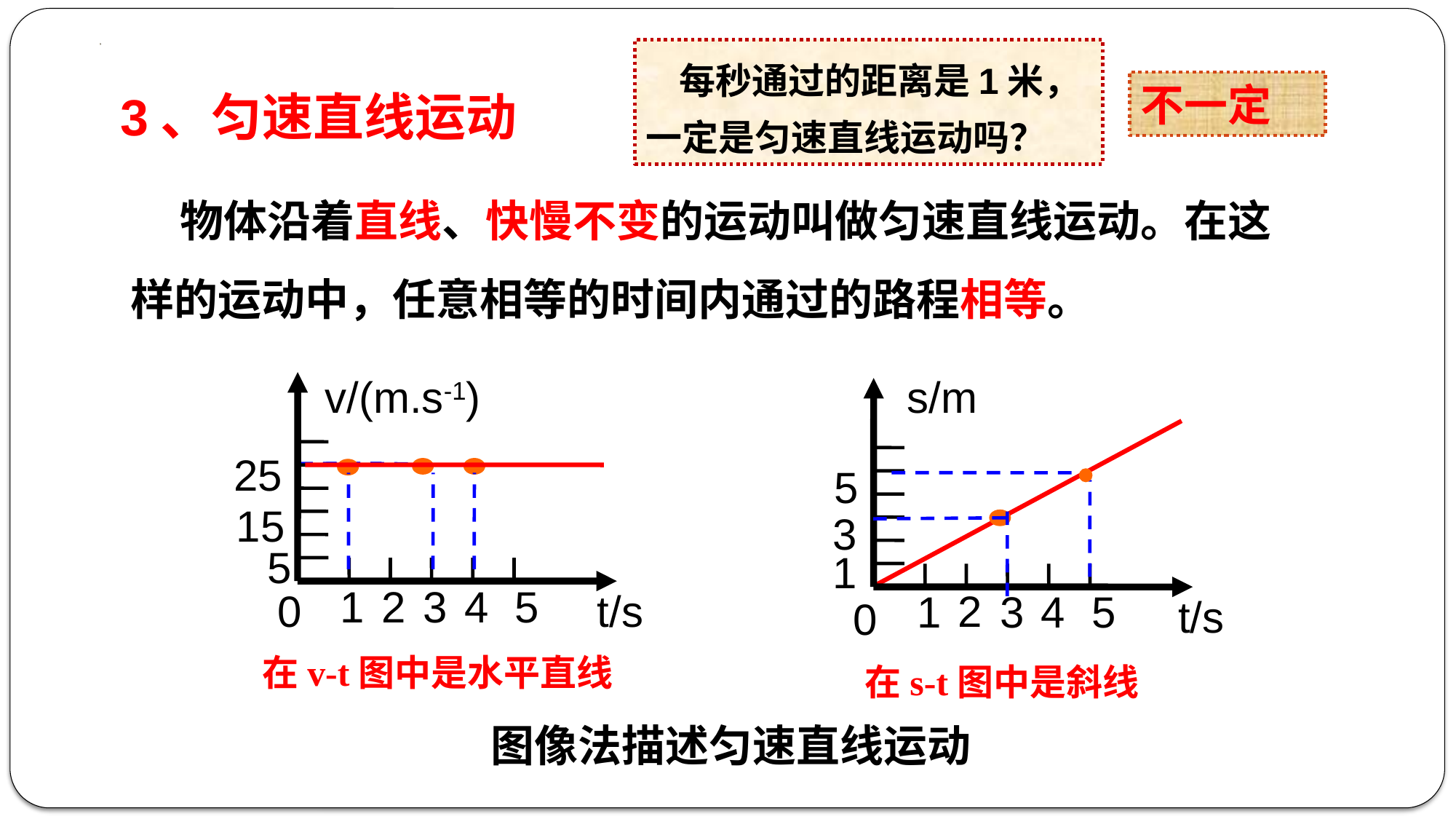

每秒通过的距离是1米，一定是匀速直线运动吗？
不一定
3、匀速直线运动
    物体沿着直线、快慢不变的运动叫做匀速直线运动。在这样的运动中，任意相等的时间内通过的路程相等。
s/m

5
3
1
2
1
3
4
5
t/s
0

v/(m.s-1)

25
15
5
1
2
3
4
5
0
t/s

在v-t图中是水平直线
在s-t图中是斜线
图像法描述匀速直线运动